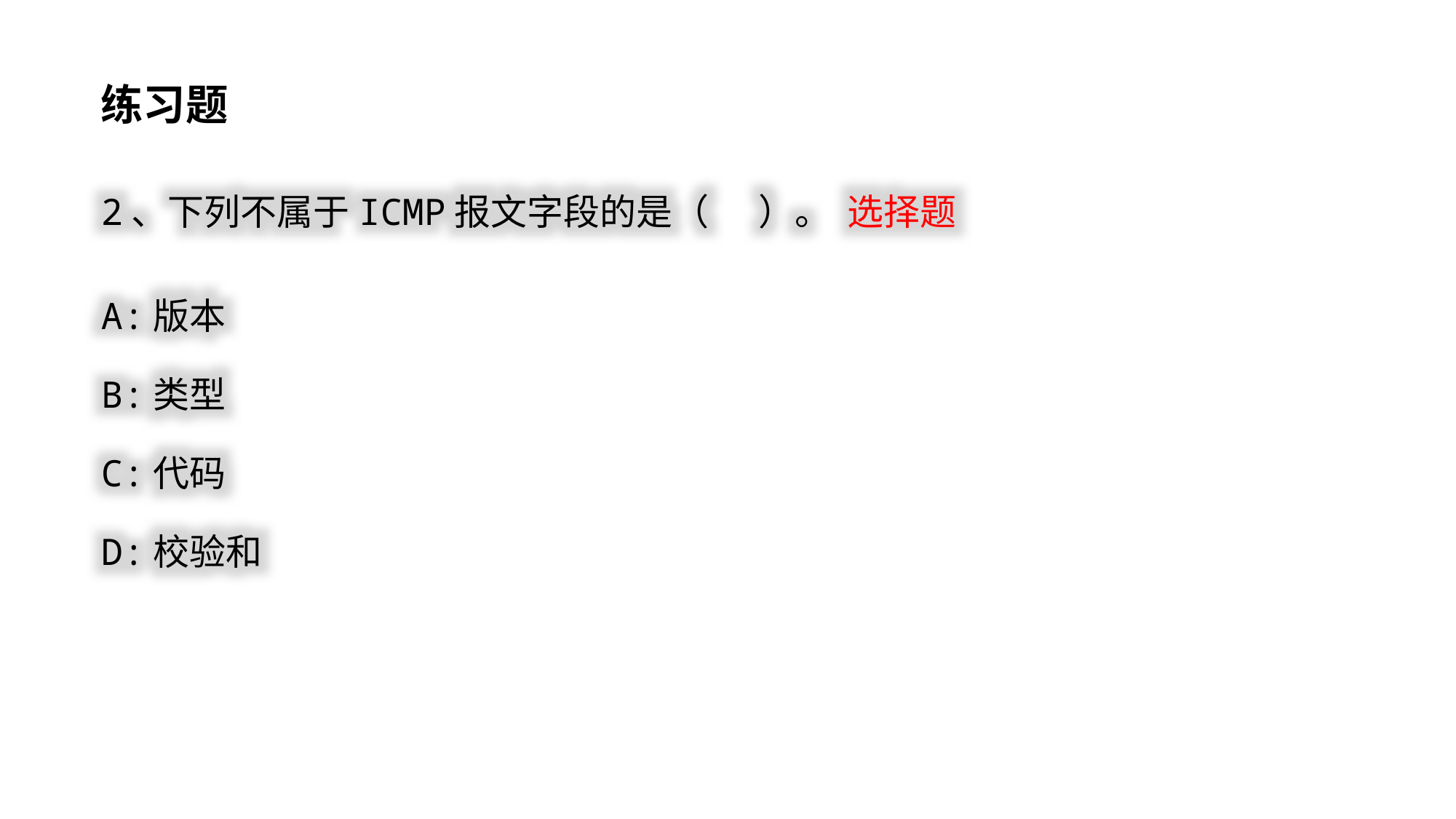

练习题
2、下列不属于ICMP报文字段的是（      ）。  选择题

A:版本

B:类型

C:代码

D:校验和